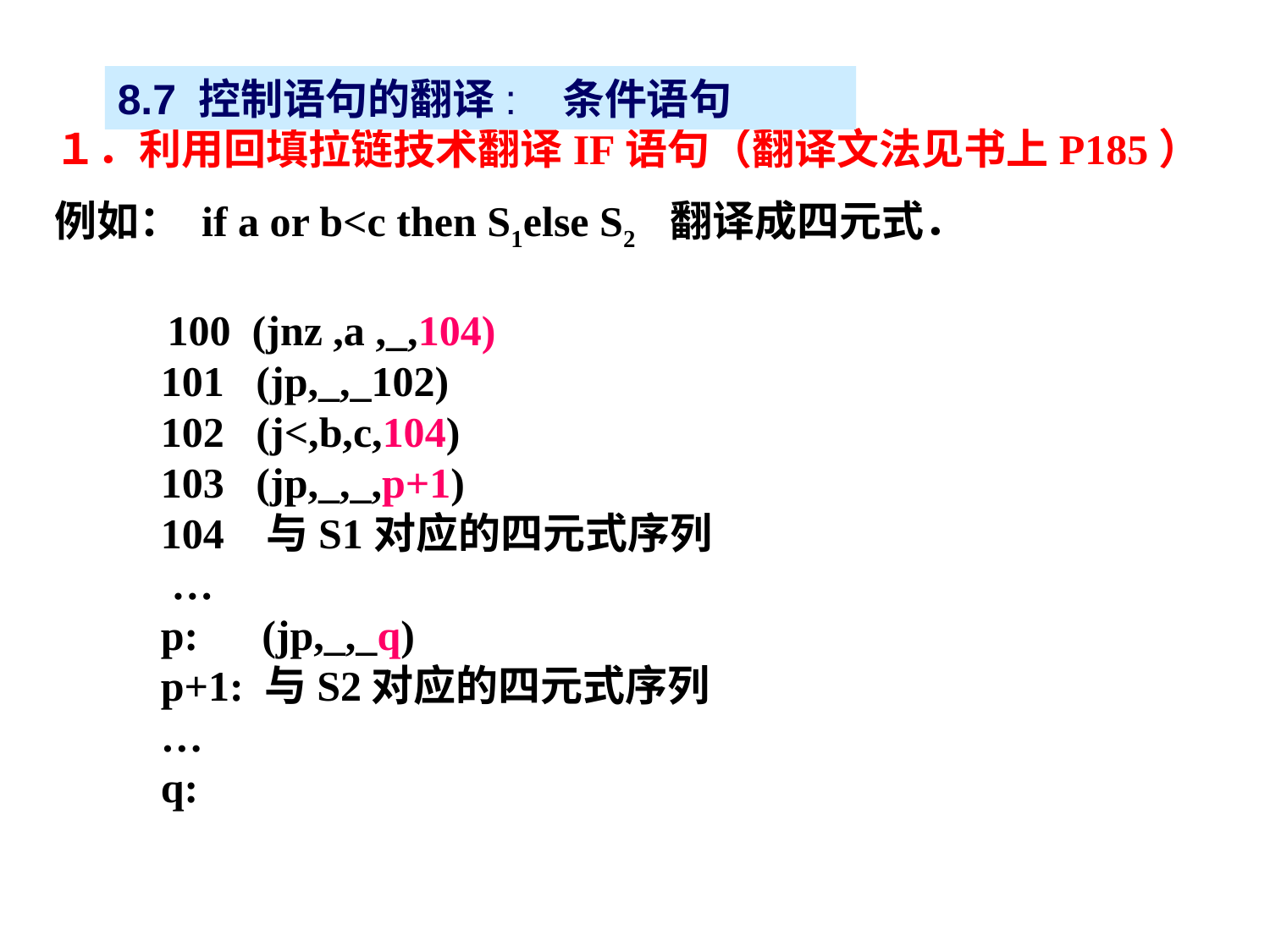

8.7 控制语句的翻译:   条件语句
１．利用回填拉链技术翻译IF语句（翻译文法见书上P185）
例如： if a or b<c then S1else S2　翻译成四元式．

              100  (jnz ,a ,_,104)
          101   (jp,_,_102)
          102   (j<,b,c,104)
          103   (jp,_,_,p+1)
          104   与S1对应的四元式序列
           …
          p:      (jp,_,_q)
          p+1: 与S2对应的四元式序列
          …
          q:

84